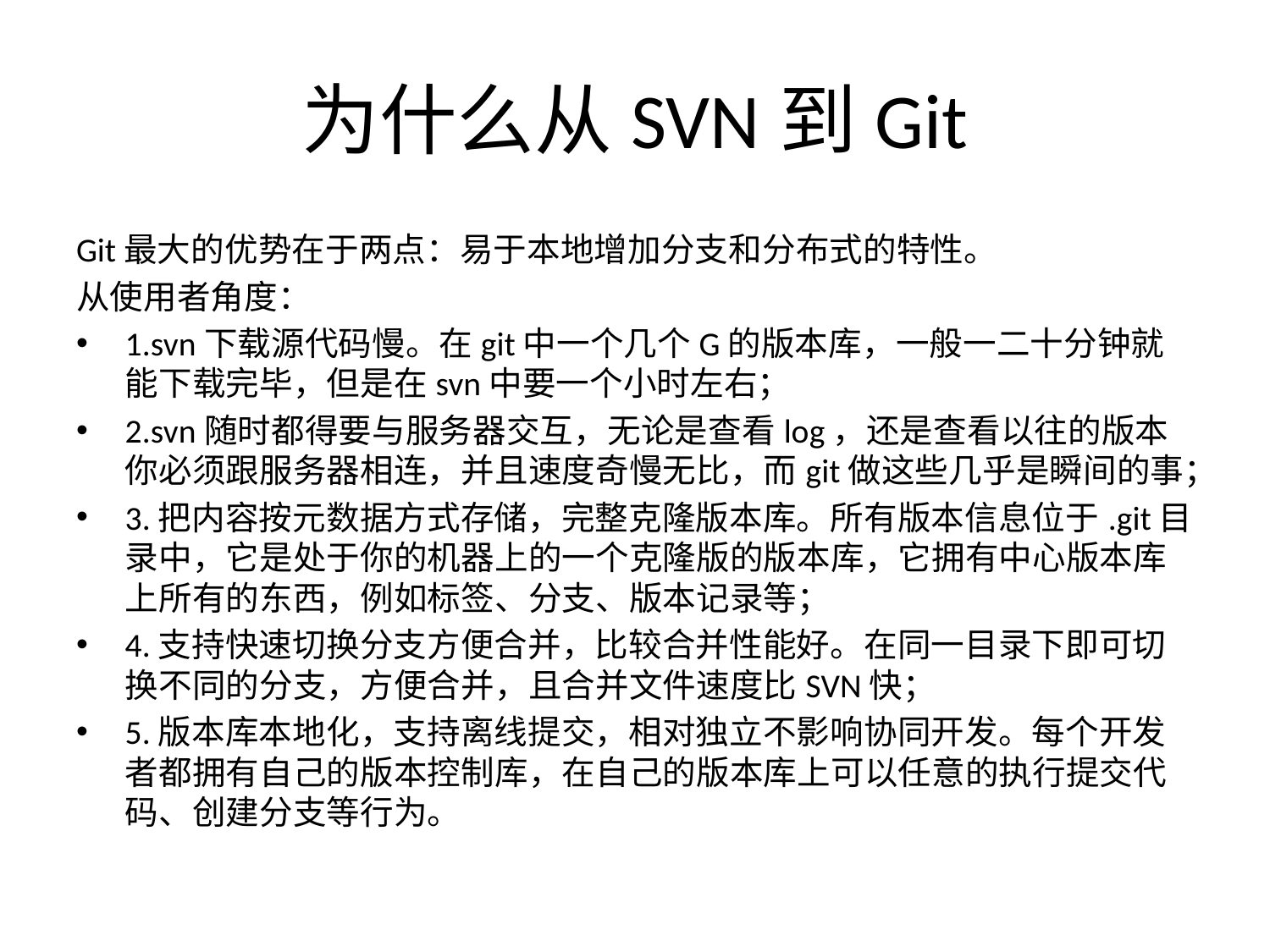

# 为什么从SVN到Git
Git最大的优势在于两点：易于本地增加分支和分布式的特性。
从使用者角度：
1.svn下载源代码慢。在git中一个几个G的版本库，一般一二十分钟就能下载完毕，但是在svn中要一个小时左右；
2.svn随时都得要与服务器交互，无论是查看log，还是查看以往的版本你必须跟服务器相连，并且速度奇慢无比，而git做这些几乎是瞬间的事；
3.把内容按元数据方式存储，完整克隆版本库。所有版本信息位于.git目录中，它是处于你的机器上的一个克隆版的版本库，它拥有中心版本库上所有的东西，例如标签、分支、版本记录等；
4.支持快速切换分支方便合并，比较合并性能好。在同一目录下即可切换不同的分支，方便合并，且合并文件速度比SVN快；
5.版本库本地化，支持离线提交，相对独立不影响协同开发。每个开发者都拥有自己的版本控制库，在自己的版本库上可以任意的执行提交代码、创建分支等行为。